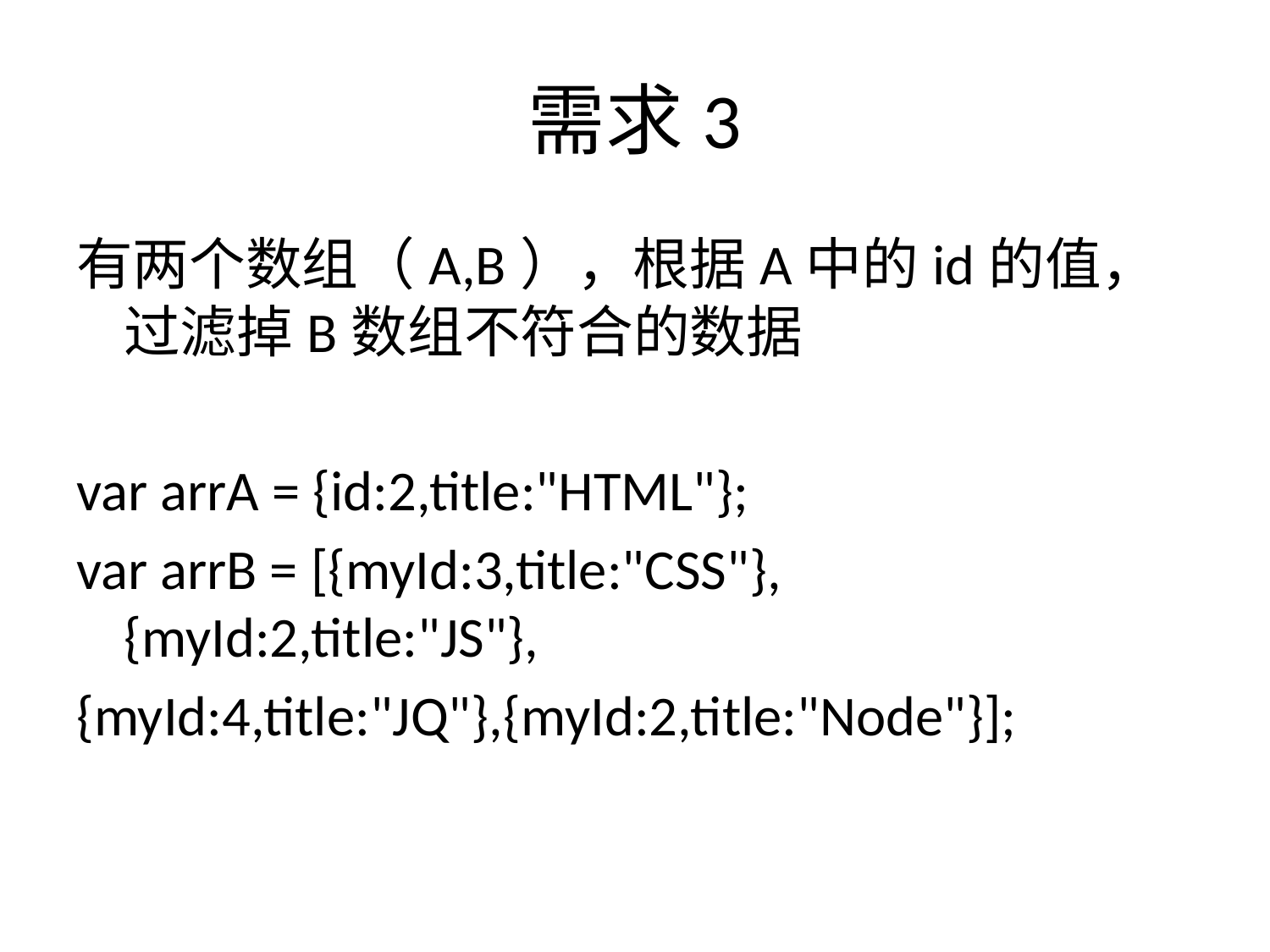

# 需求3
有两个数组（A,B），根据A中的id的值，过滤掉B数组不符合的数据

var arrA = {id:2,title:"HTML"};
var arrB = [{myId:3,title:"CSS"},{myId:2,title:"JS"},
{myId:4,title:"JQ"},{myId:2,title:"Node"}];